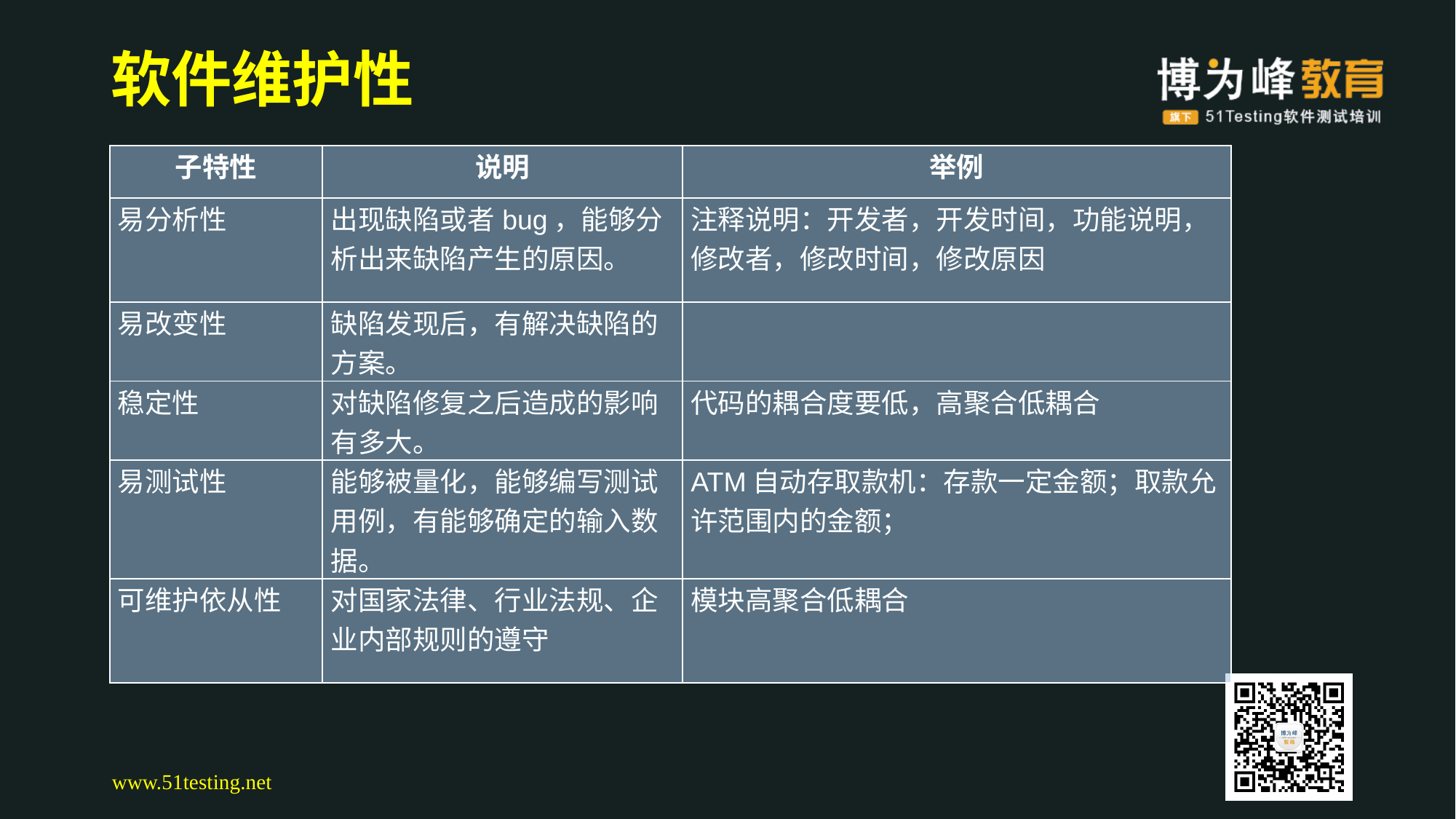

# 软件维护性
| 子特性 | 说明 | 举例 |
| --- | --- | --- |
| 易分析性 | 出现缺陷或者bug，能够分析出来缺陷产生的原因。 | 注释说明：开发者，开发时间，功能说明，修改者，修改时间，修改原因 |
| 易改变性 | 缺陷发现后，有解决缺陷的方案。 |  |
| 稳定性 | 对缺陷修复之后造成的影响有多大。 | 代码的耦合度要低，高聚合低耦合 |
| 易测试性 | 能够被量化，能够编写测试用例，有能够确定的输入数据。 | ATM自动存取款机：存款一定金额；取款允许范围内的金额； |
| 可维护依从性 | 对国家法律、行业法规、企业内部规则的遵守 | 模块高聚合低耦合 |